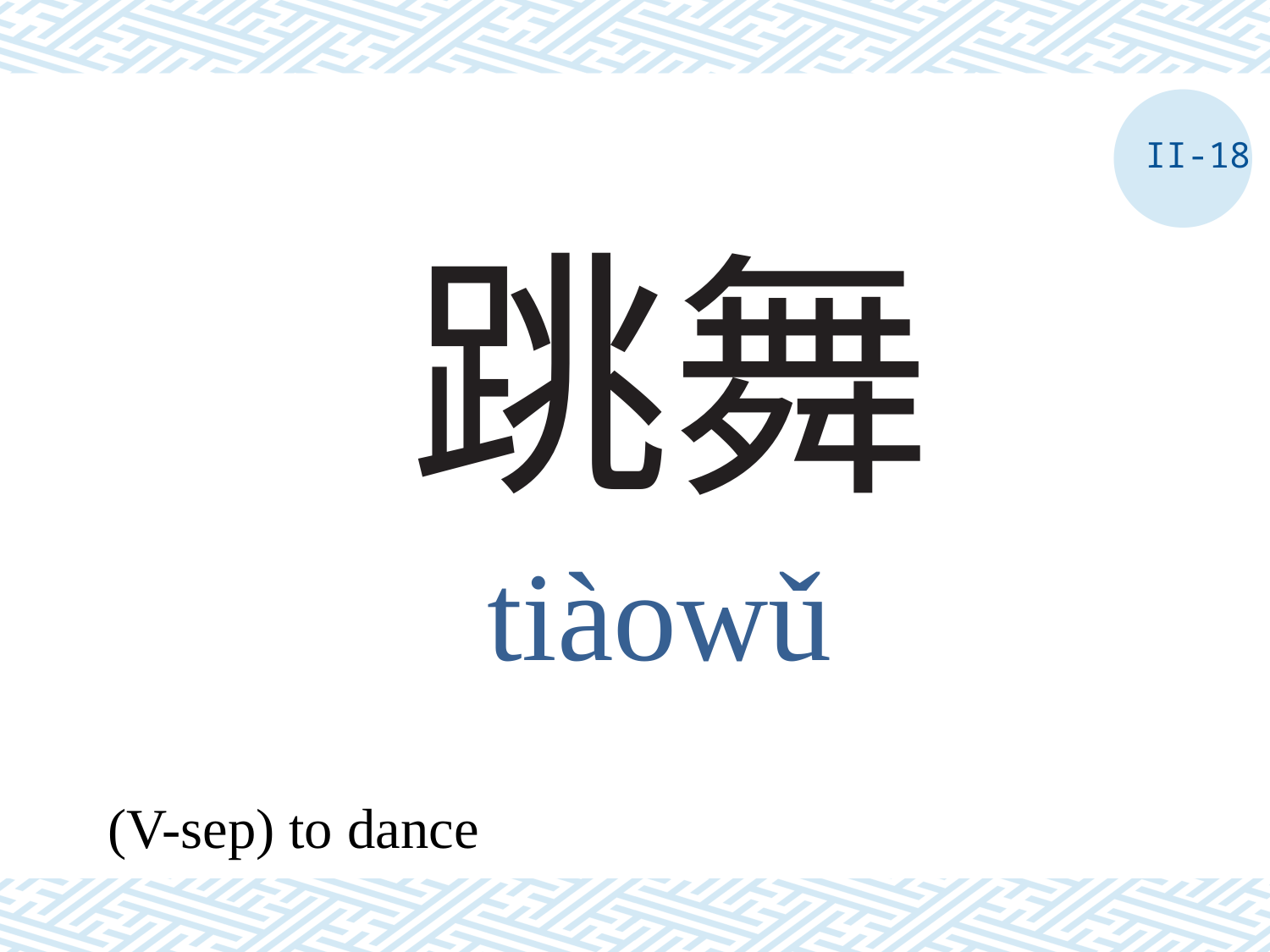

II-18

# 跳舞
tiàowǔ
(V-sep) to dance